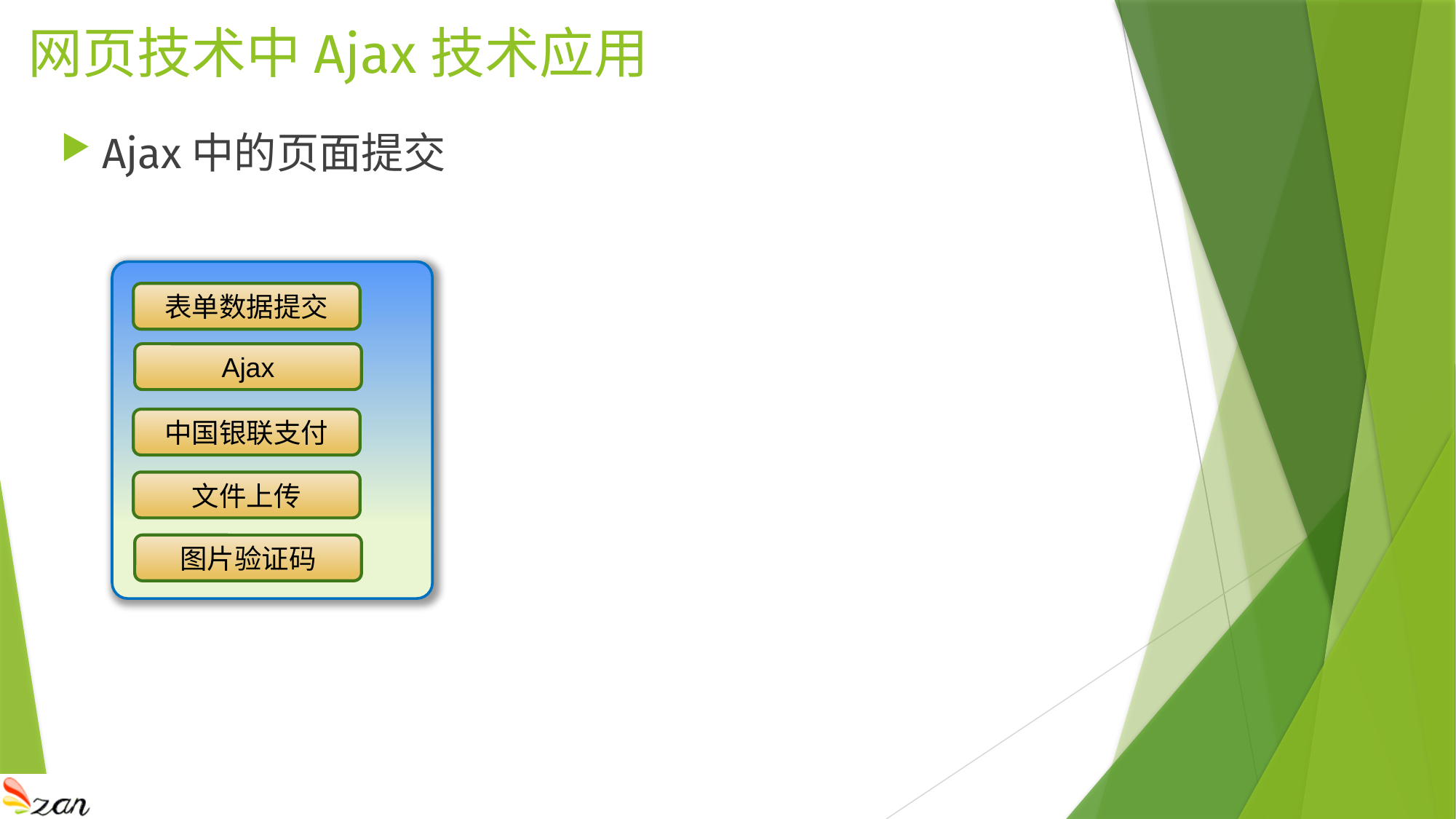

# 网页技术中Ajax技术应用
Ajax中的页面提交

表单数据提交
Ajax
中国银联支付
文件上传
图片验证码